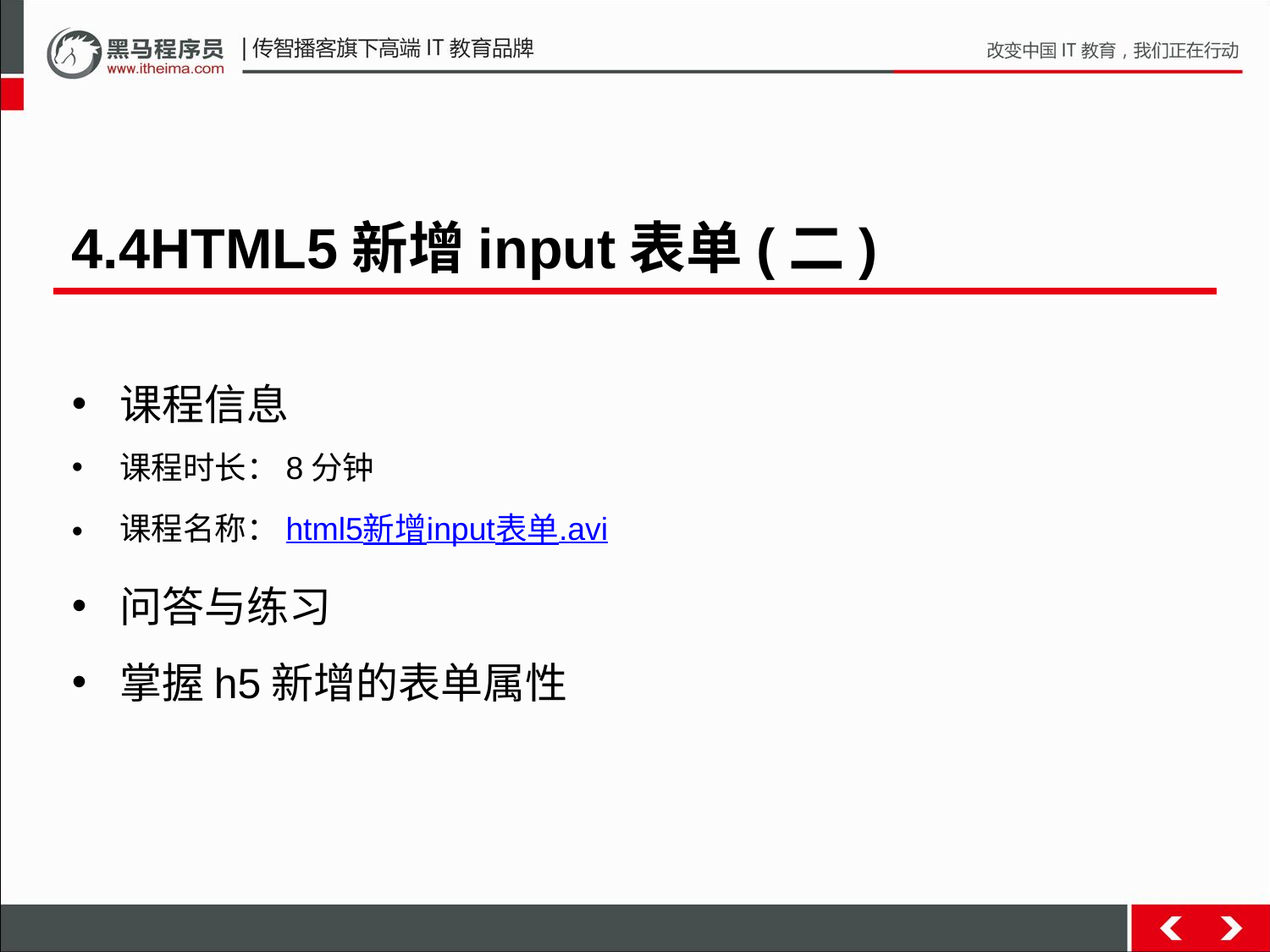

4.4HTML5新增input表单(二)
课程信息
课程时长：8分钟
课程名称：html5新增input表单.avi
问答与练习
掌握h5新增的表单属性